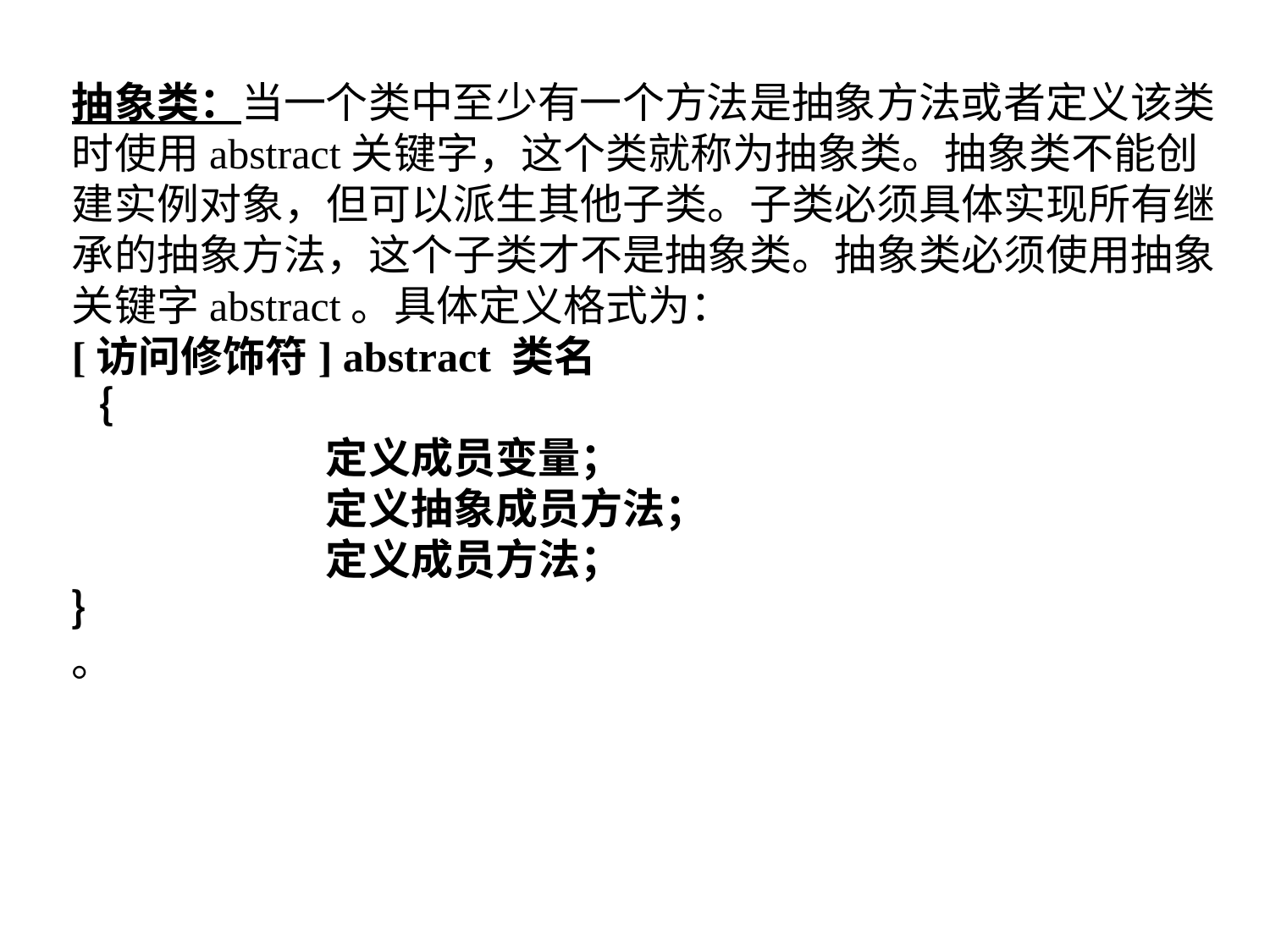

抽象类：当一个类中至少有一个方法是抽象方法或者定义该类时使用abstract关键字，这个类就称为抽象类。抽象类不能创建实例对象，但可以派生其他子类。子类必须具体实现所有继承的抽象方法，这个子类才不是抽象类。抽象类必须使用抽象关键字abstract。具体定义格式为：
[访问修饰符] abstract 类名
｛
		定义成员变量；
		定义抽象成员方法；
		定义成员方法；
｝
。